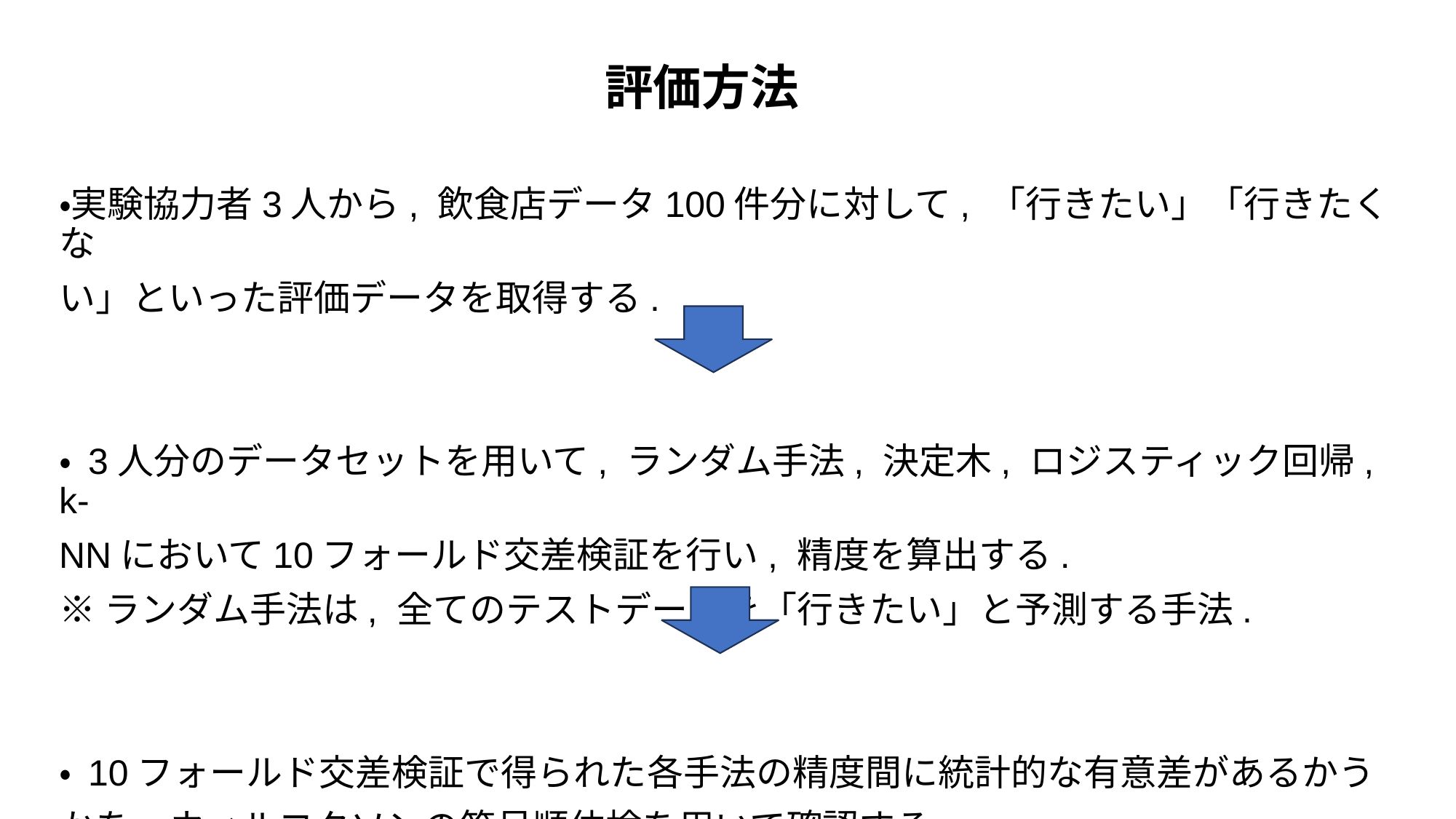

評価方法

・実験協力者3人から, 飲食店データ100件分に対して, 「行きたい」「行きたくな
い」といった評価データを取得する.

・ 3人分のデータセットを用いて, ランダム手法, 決定木, ロジスティック回帰, k-
NNにおいて10フォールド交差検証を行い, 精度を算出する.
※ランダム手法は, 全てのテストデータを「行きたい」と予測する手法.

・ 10フォールド交差検証で得られた各手法の精度間に統計的な有意差があるかう
かを, ウィルコクソンの符号順位検を用いて確認する.